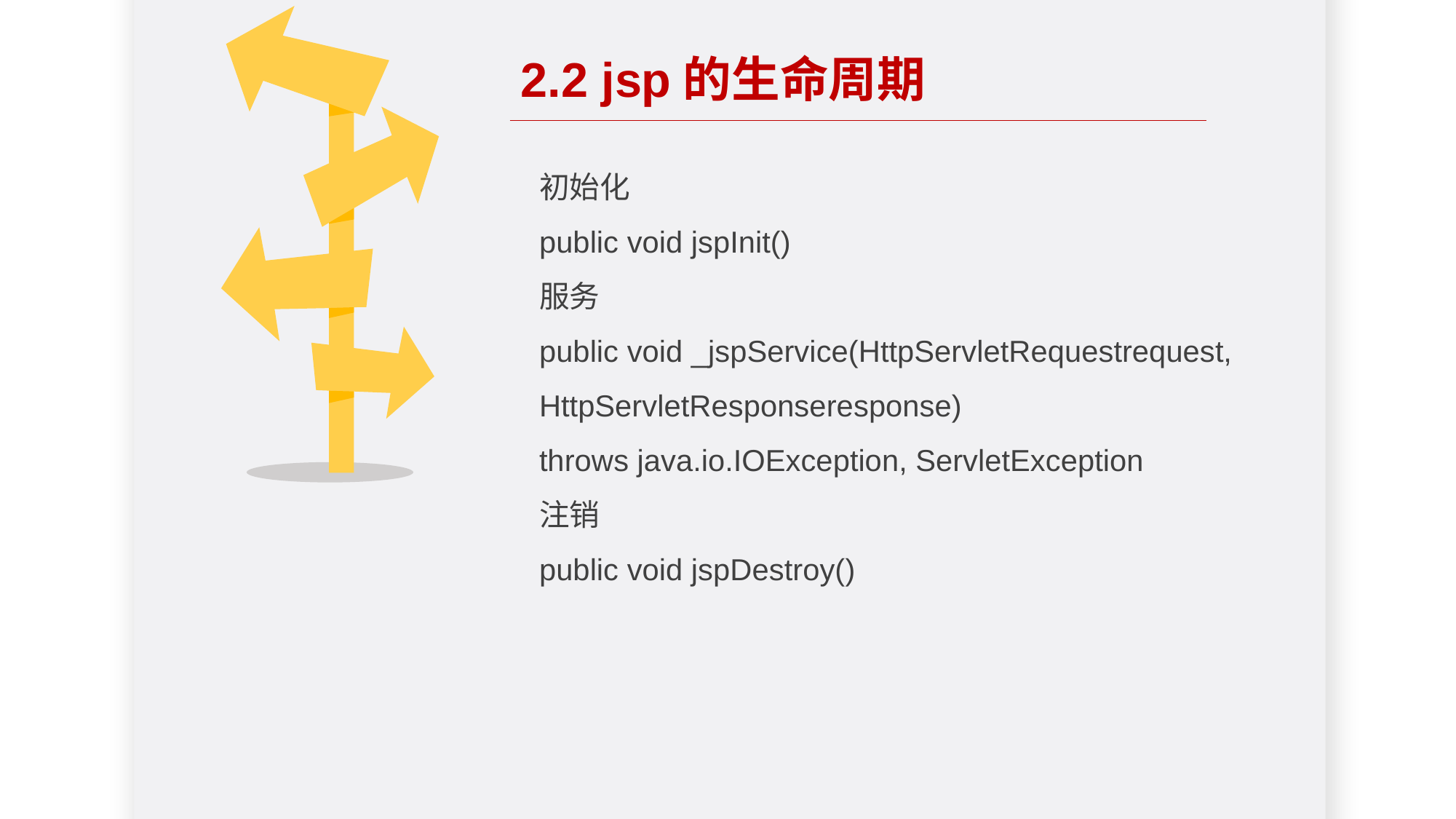

2.2 jsp的生命周期
初始化
public void jspInit()
服务
public void _jspService(HttpServletRequestrequest, HttpServletResponseresponse)
throws java.io.IOException, ServletException
注销
public void jspDestroy()